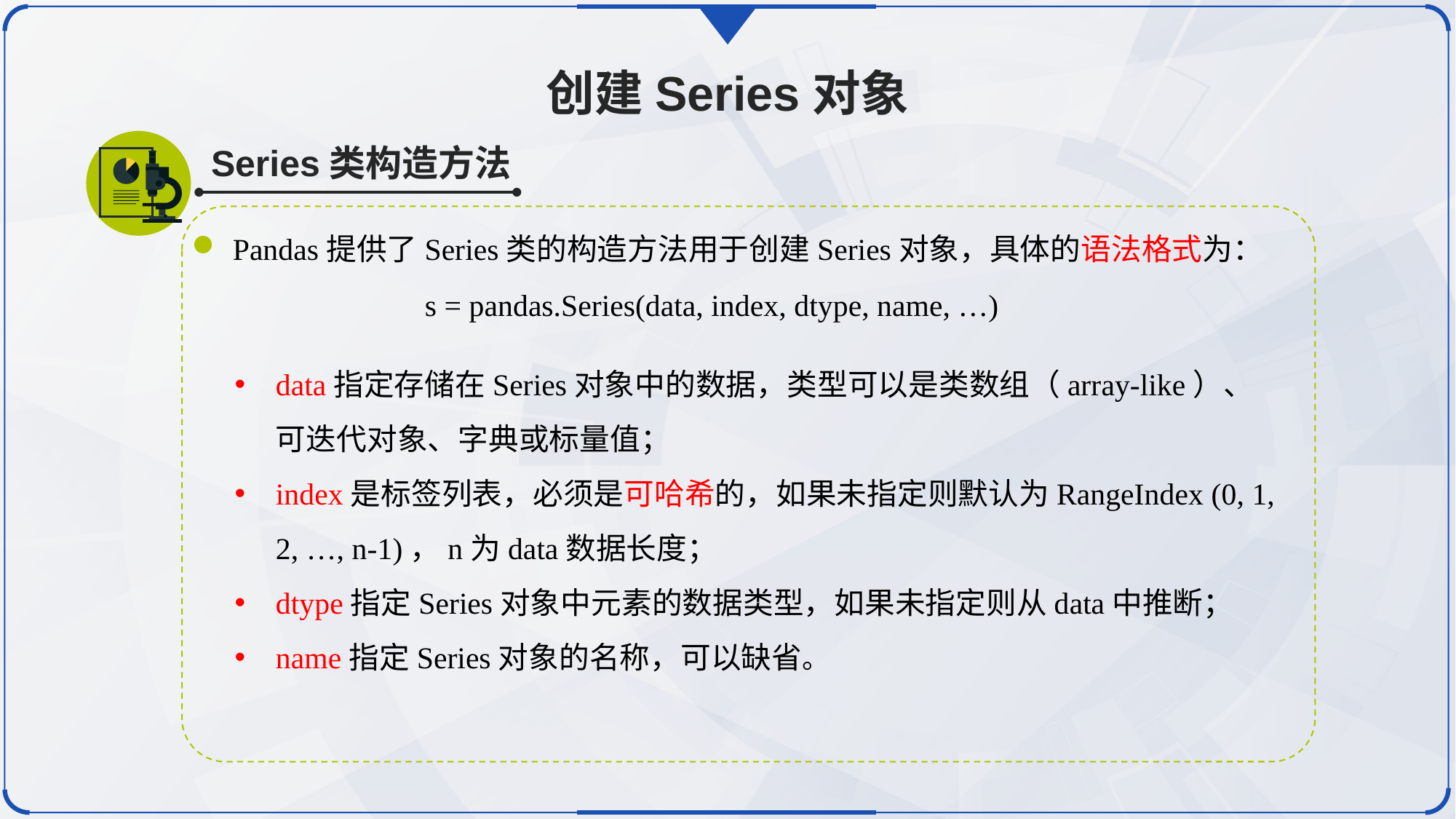

创建Series对象

Series类构造方法

Pandas提供了Series类的构造方法用于创建Series对象，具体的语法格式为：

s = pandas.Series(data, index, dtype, name, …)

data指定存储在Series对象中的数据，类型可以是类数组（array-like）、可迭代对象、字典或标量值；
index是标签列表，必须是可哈希的，如果未指定则默认为RangeIndex (0, 1, 2, …, n-1)，n为data数据长度；
dtype指定Series对象中元素的数据类型，如果未指定则从data中推断；
name指定Series对象的名称，可以缺省。